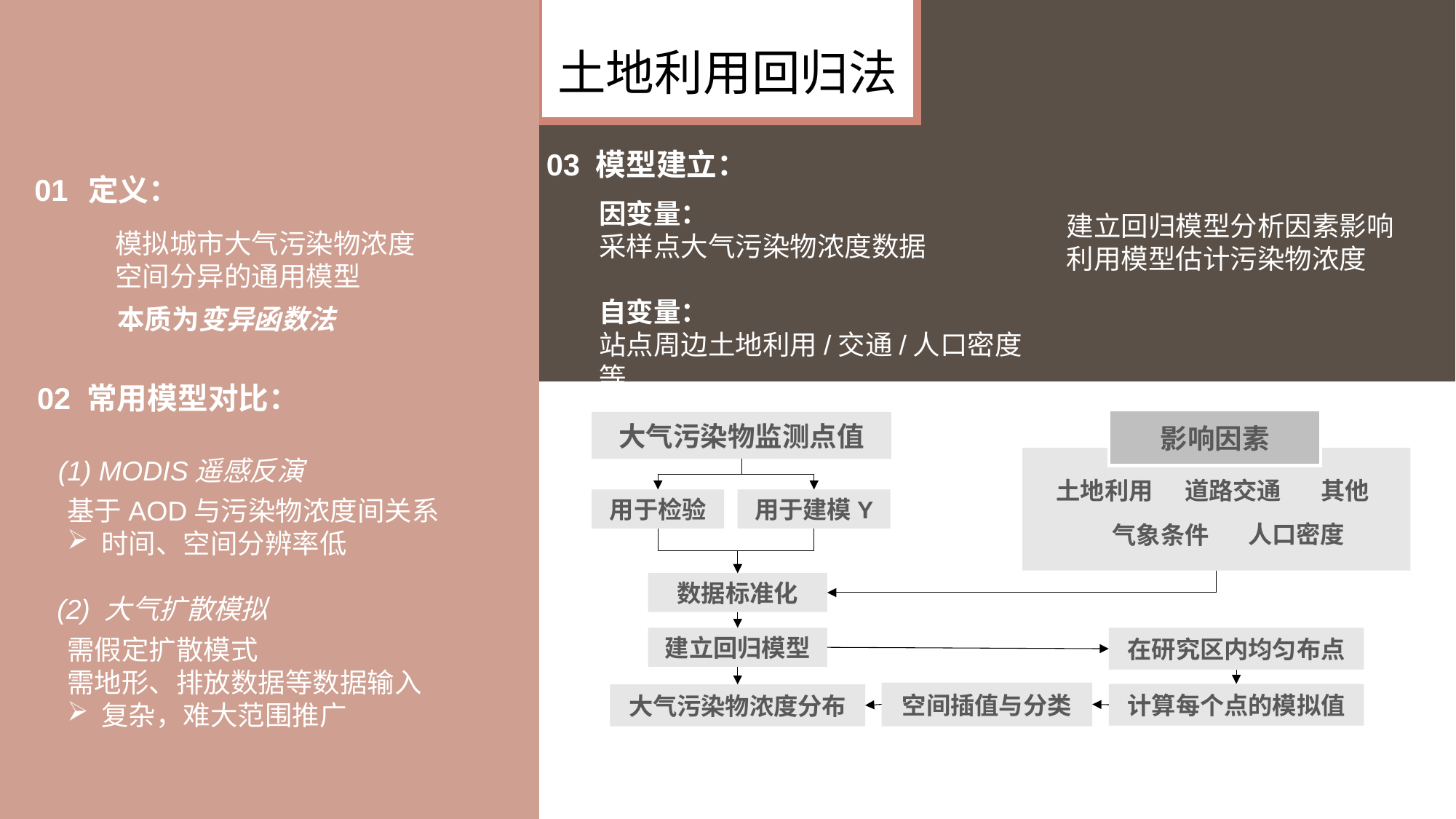

土地利用回归法

03 模型建立：
01 定义：
因变量：
采样点大气污染物浓度数据

自变量：
站点周边土地利用/交通/人口密度等

建立回归模型分析因素影响
利用模型估计污染物浓度
模拟城市大气污染物浓度
空间分异的通用模型
本质为变异函数法
02 常用模型对比：
影响因素

土地利用
道路交通
其他
人口密度
气象条件
大气污染物监测点值
用于检验
用于建模Y
数据标准化
建立回归模型
在研究区内均匀布点
空间插值与分类
计算每个点的模拟值
大气污染物浓度分布
(1) MODIS遥感反演
基于AOD与污染物浓度间关系
时间、空间分辨率低
(2) 大气扩散模拟
需假定扩散模式
需地形、排放数据等数据输入
复杂，难大范围推广